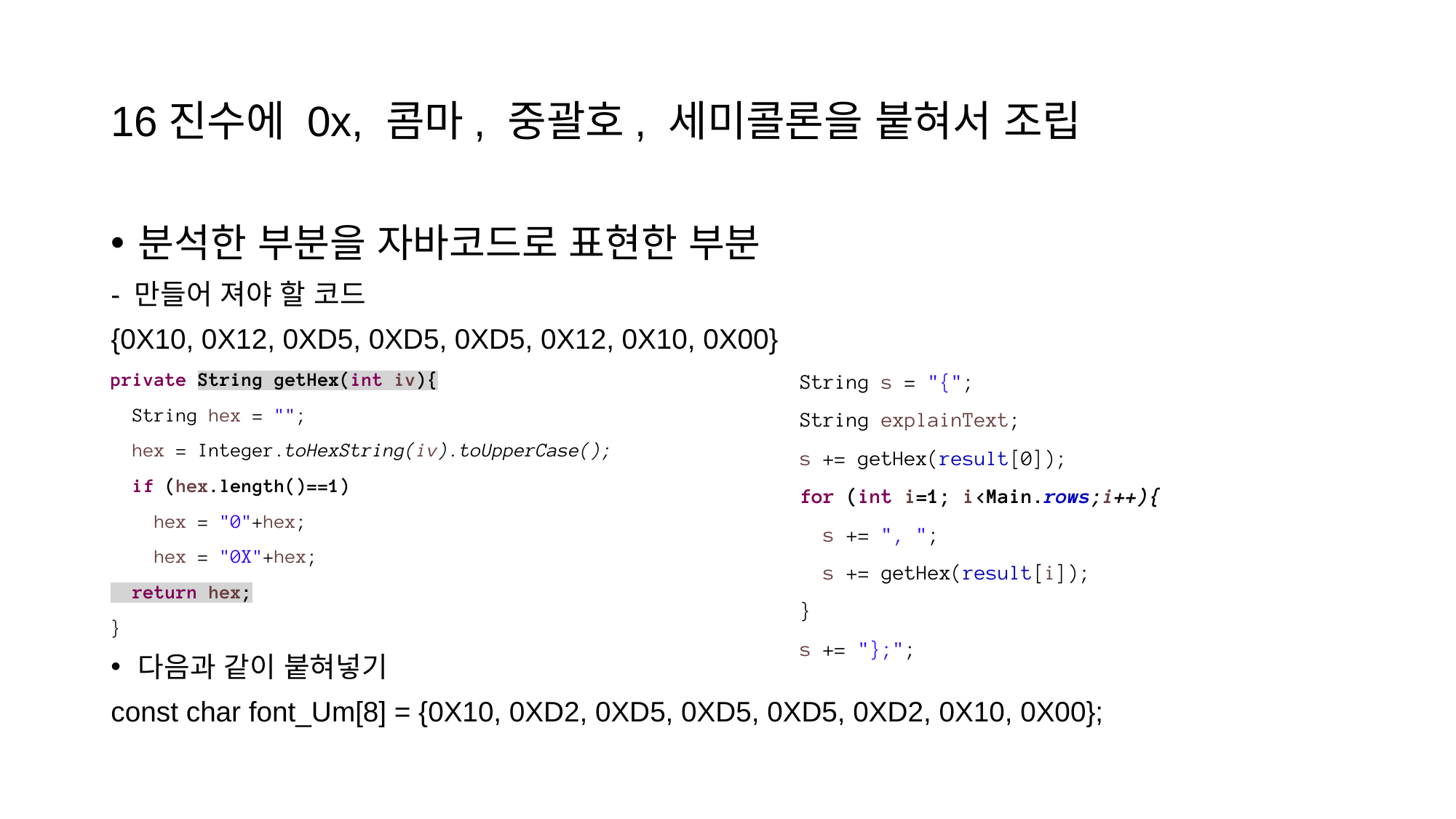

# 16진수에 0x, 콤마, 중괄호, 세미콜론을 붙혀서 조립
분석한 부분을 자바코드로 표현한 부분
- 만들어 져야 할 코드
{0X10, 0X12, 0XD5, 0XD5, 0XD5, 0X12, 0X10, 0X00}
private String getHex(int iv){
  String hex = "";
  hex = Integer.toHexString(iv).toUpperCase();
  if (hex.length()==1)
    hex = "0"+hex;
    hex = "0X"+hex;
  return hex;
}
다음과 같이 붙혀넣기
const char font_Um[8] = {0X10, 0XD2, 0XD5, 0XD5, 0XD5, 0XD2, 0X10, 0X00};

String s = "{";
String explainText;
s += getHex(result[0]);
for (int i=1; i<Main.rows;i++){
  s += ", ";
  s += getHex(result[i]);
}
s += "};";